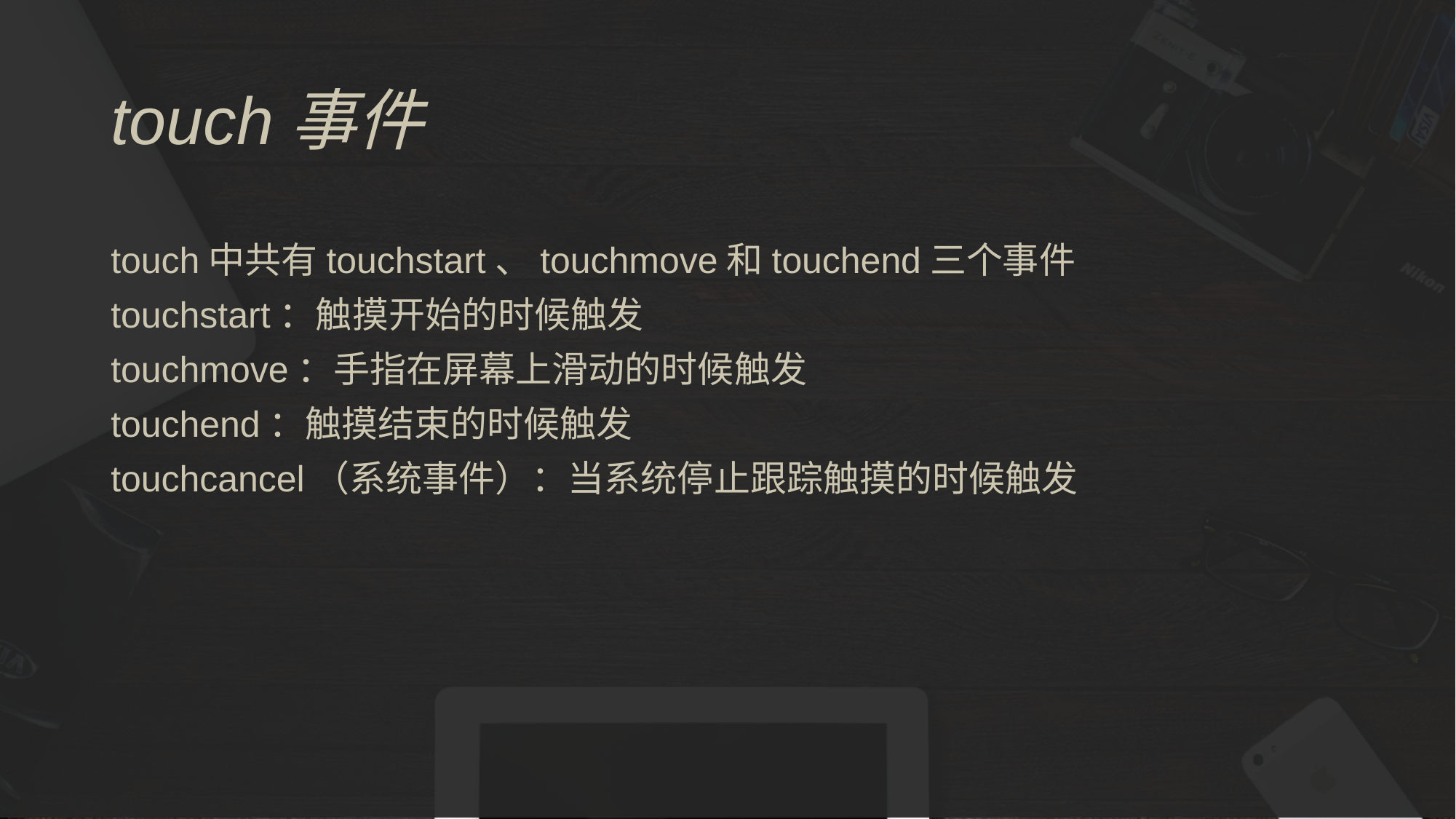

# touch事件
touch中共有touchstart、touchmove和touchend三个事件
touchstart：触摸开始的时候触发
touchmove：手指在屏幕上滑动的时候触发
touchend：触摸结束的时候触发
touchcancel（系统事件）：当系统停止跟踪触摸的时候触发